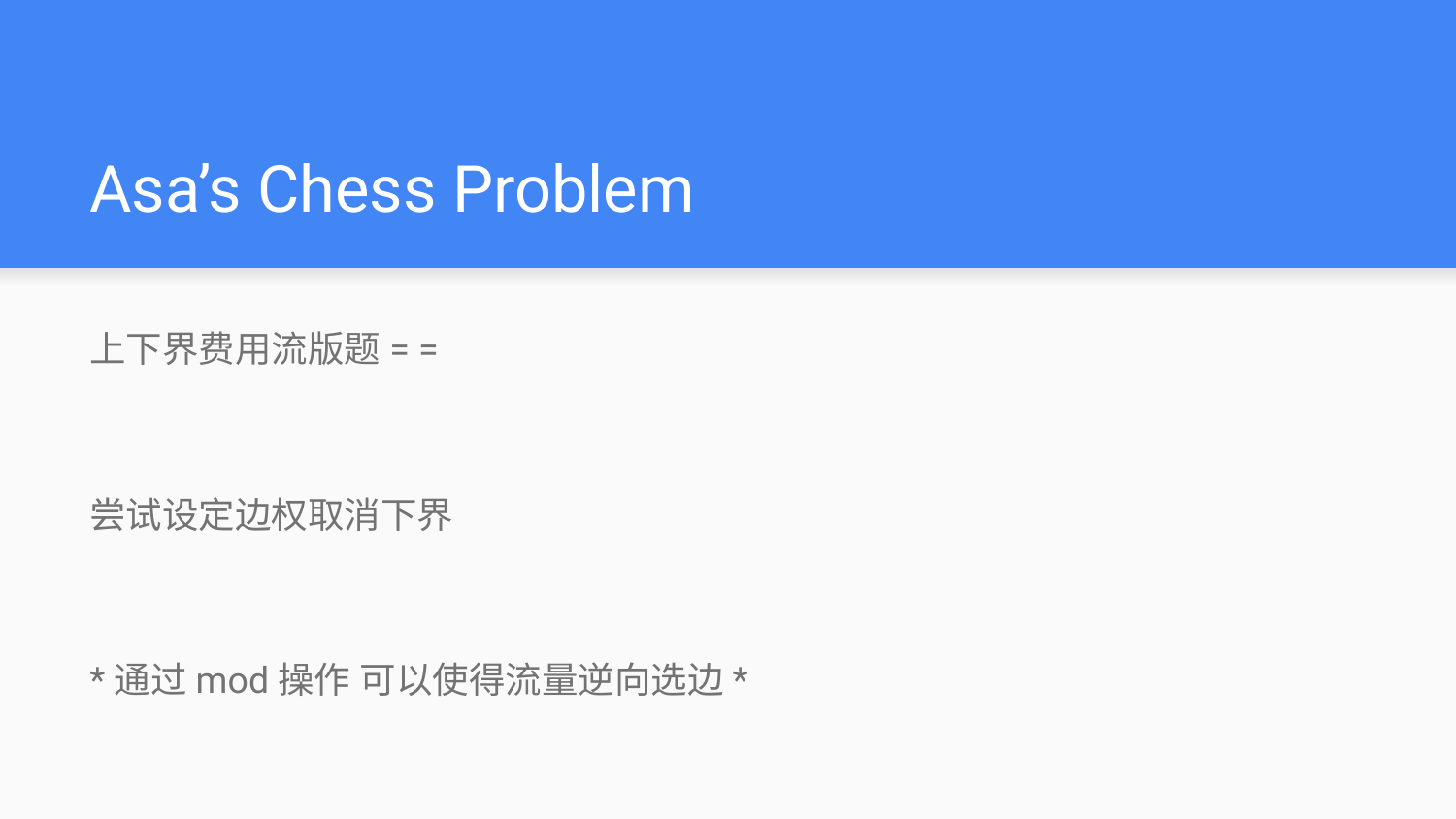

# Asa’s Chess Problem
上下界费用流版题= =

尝试设定边权取消下界

*通过mod操作 可以使得流量逆向选边*